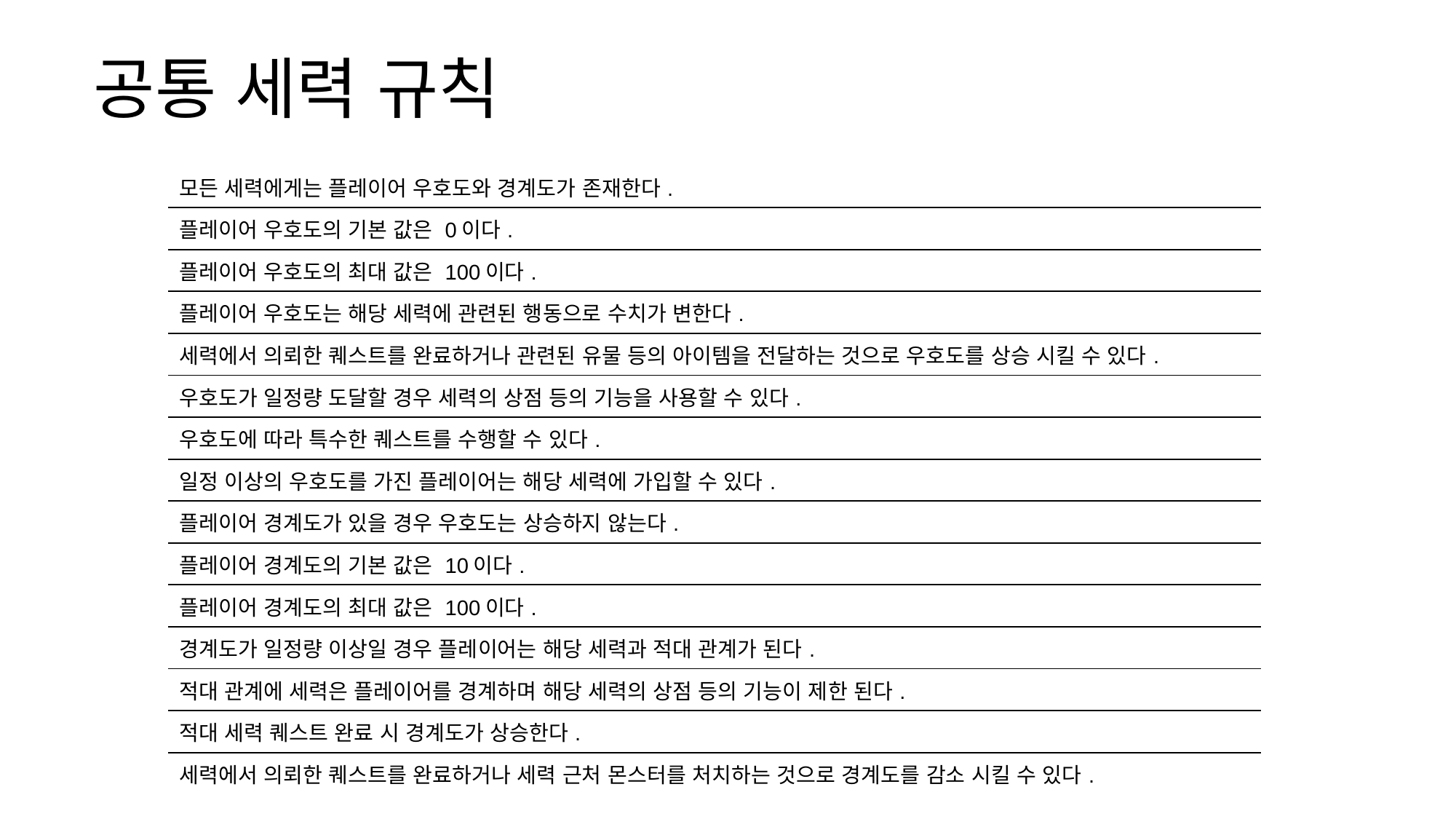

공통 세력 규칙
| 모든 세력에게는 플레이어 우호도와 경계도가 존재한다. |
| --- |
| 플레이어 우호도의 기본 값은 0이다. |
| 플레이어 우호도의 최대 값은 100이다. |
| 플레이어 우호도는 해당 세력에 관련된 행동으로 수치가 변한다. |
| 세력에서 의뢰한 퀘스트를 완료하거나 관련된 유물 등의 아이템을 전달하는 것으로 우호도를 상승 시킬 수 있다. |
| 우호도가 일정량 도달할 경우 세력의 상점 등의 기능을 사용할 수 있다. |
| 우호도에 따라 특수한 퀘스트를 수행할 수 있다. |
| 일정 이상의 우호도를 가진 플레이어는 해당 세력에 가입할 수 있다. |
| 플레이어 경계도가 있을 경우 우호도는 상승하지 않는다. |
| 플레이어 경계도의 기본 값은 10이다. |
| 플레이어 경계도의 최대 값은 100이다. |
| 경계도가 일정량 이상일 경우 플레이어는 해당 세력과 적대 관계가 된다. |
| 적대 관계에 세력은 플레이어를 경계하며 해당 세력의 상점 등의 기능이 제한 된다. |
| 적대 세력 퀘스트 완료 시 경계도가 상승한다. |
| 세력에서 의뢰한 퀘스트를 완료하거나 세력 근처 몬스터를 처치하는 것으로 경계도를 감소 시킬 수 있다. |